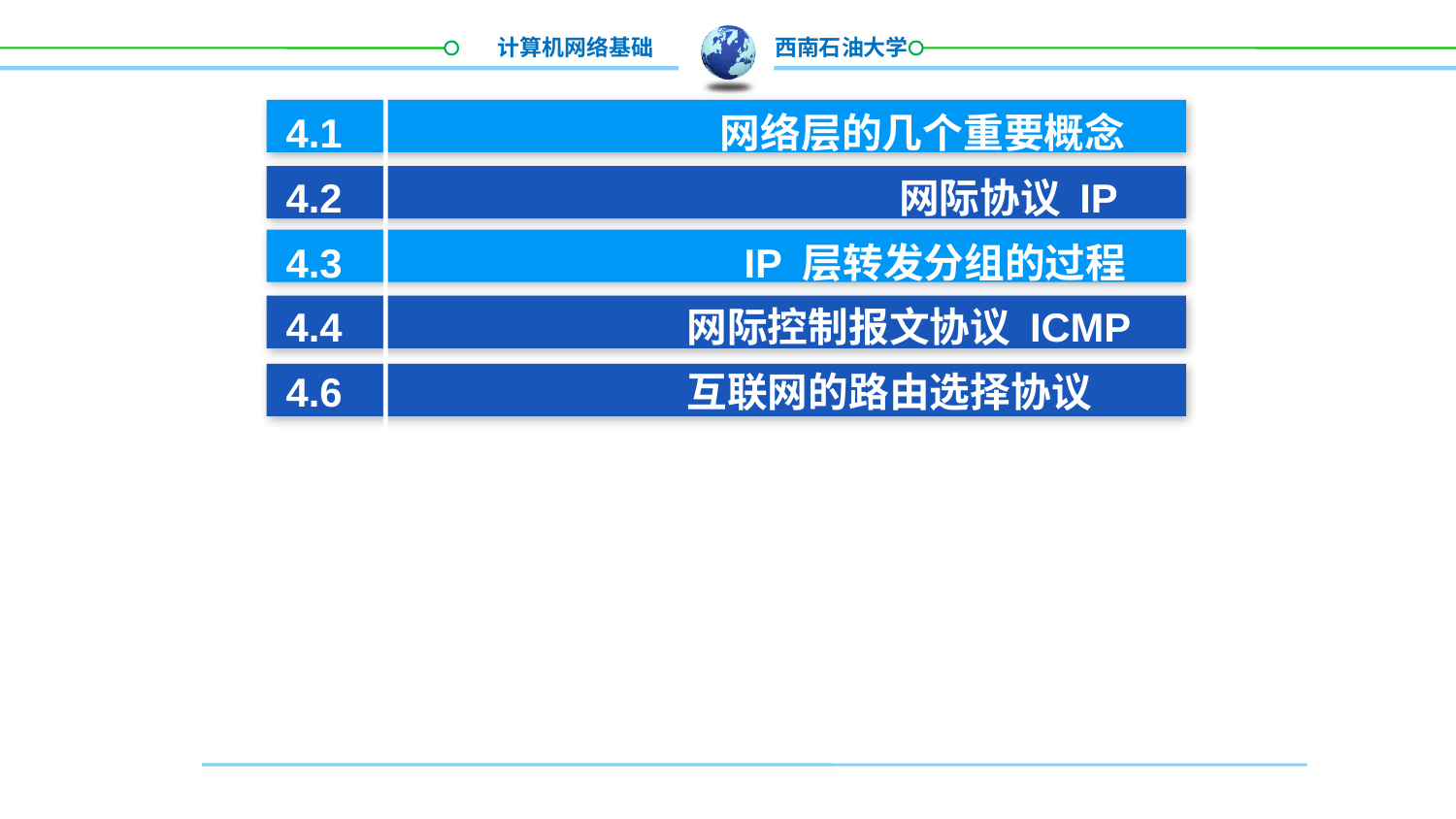

4.1                                 网络层的几个重要概念
4.2                                                 网际协议 IP
4.3                                    IP 层转发分组的过程
4.4                              网际控制报文协议 ICMP
4.6                              互联网的路由选择协议
4.